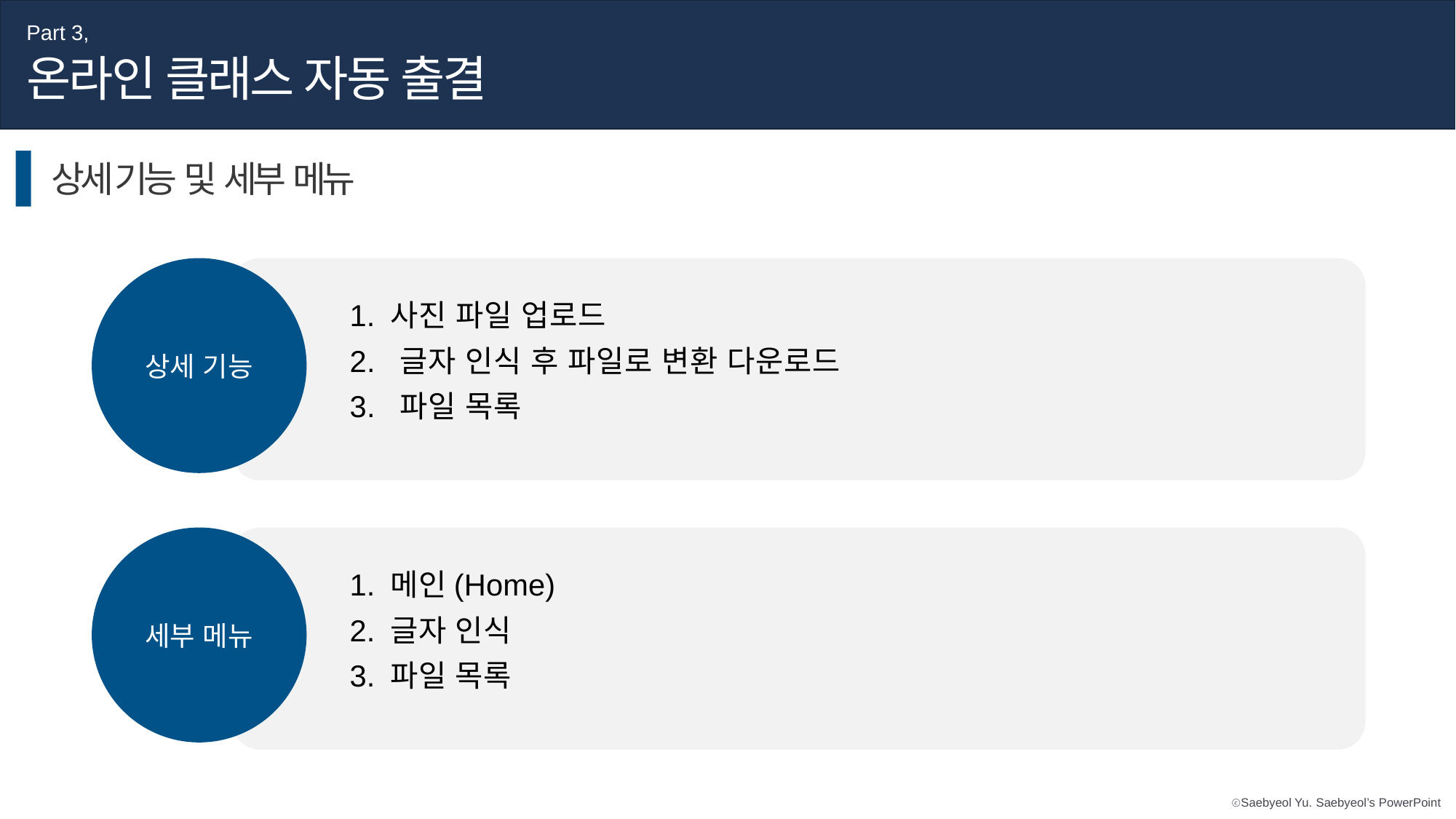

Part 3,
온라인 클래스 자동 출결

상세 기능  및  세부  메뉴
상세 기능

사진 파일 업로드

2.  글자 인식 후 파일로 변환 다운로드

3.  파일 목록

세부 메뉴

메인(Home)

글자 인식

파일 목록